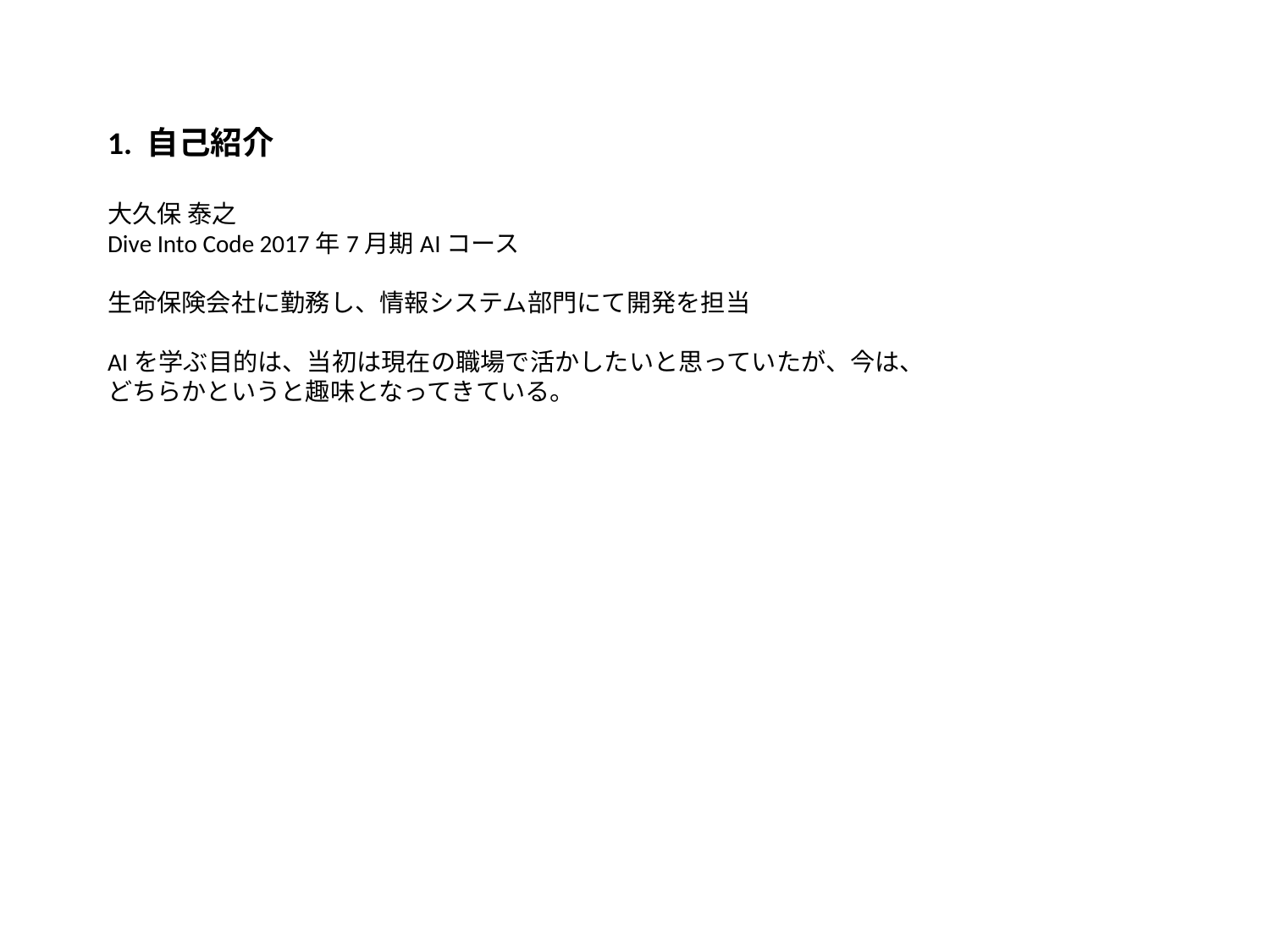

# 1. 自己紹介 大久保 泰之 Dive Into Code 2017年7月期AIコース 生命保険会社に勤務し、情報システム部門にて開発を担当 AIを学ぶ目的は、当初は現在の職場で活かしたいと思っていたが、今は、 どちらかというと趣味となってきている。